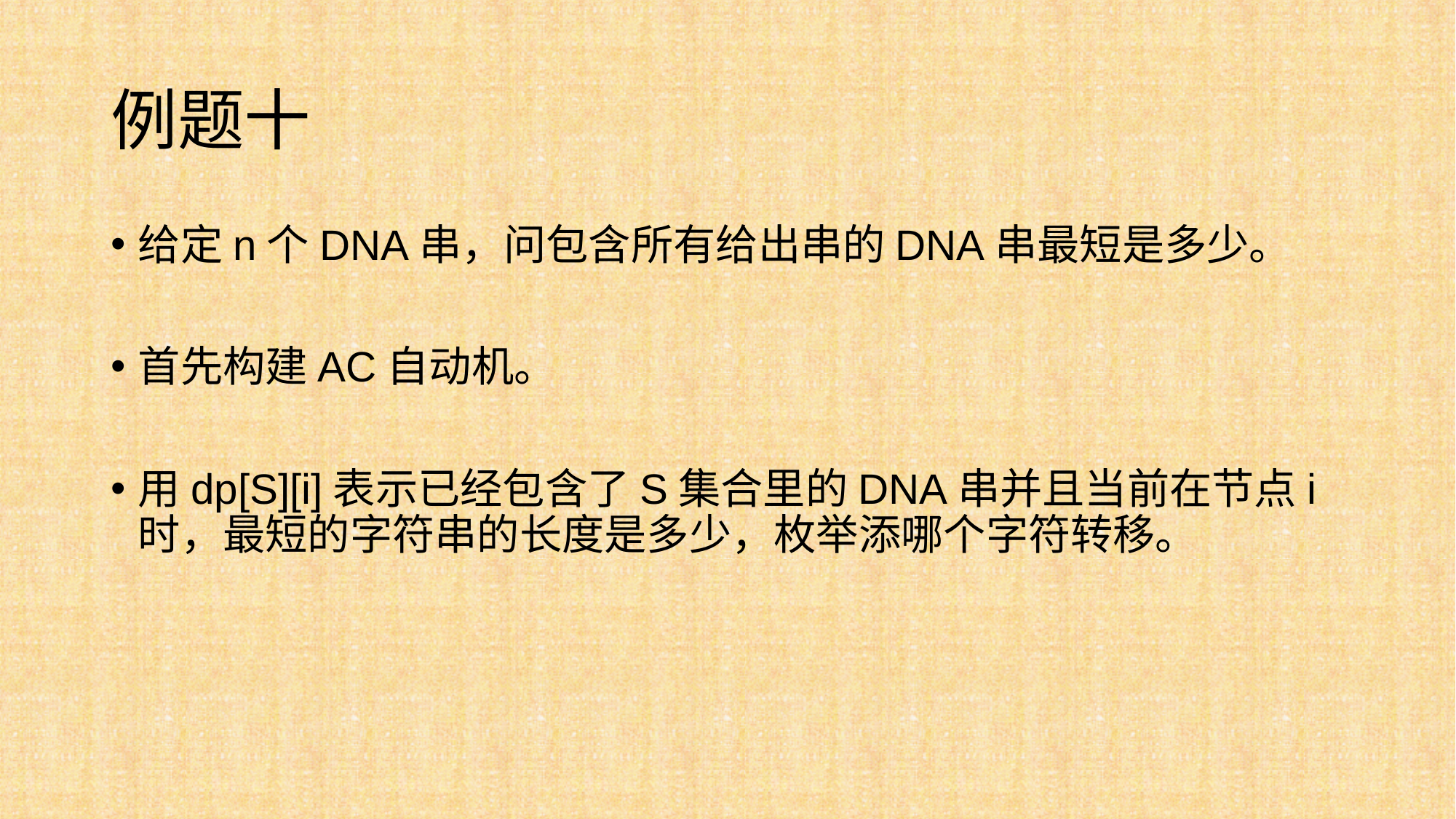

# 例题十
给定n个DNA串，问包含所有给出串的DNA串最短是多少。

首先构建AC自动机。

用dp[S][i]表示已经包含了S集合里的DNA串并且当前在节点i时，最短的字符串的长度是多少，枚举添哪个字符转移。